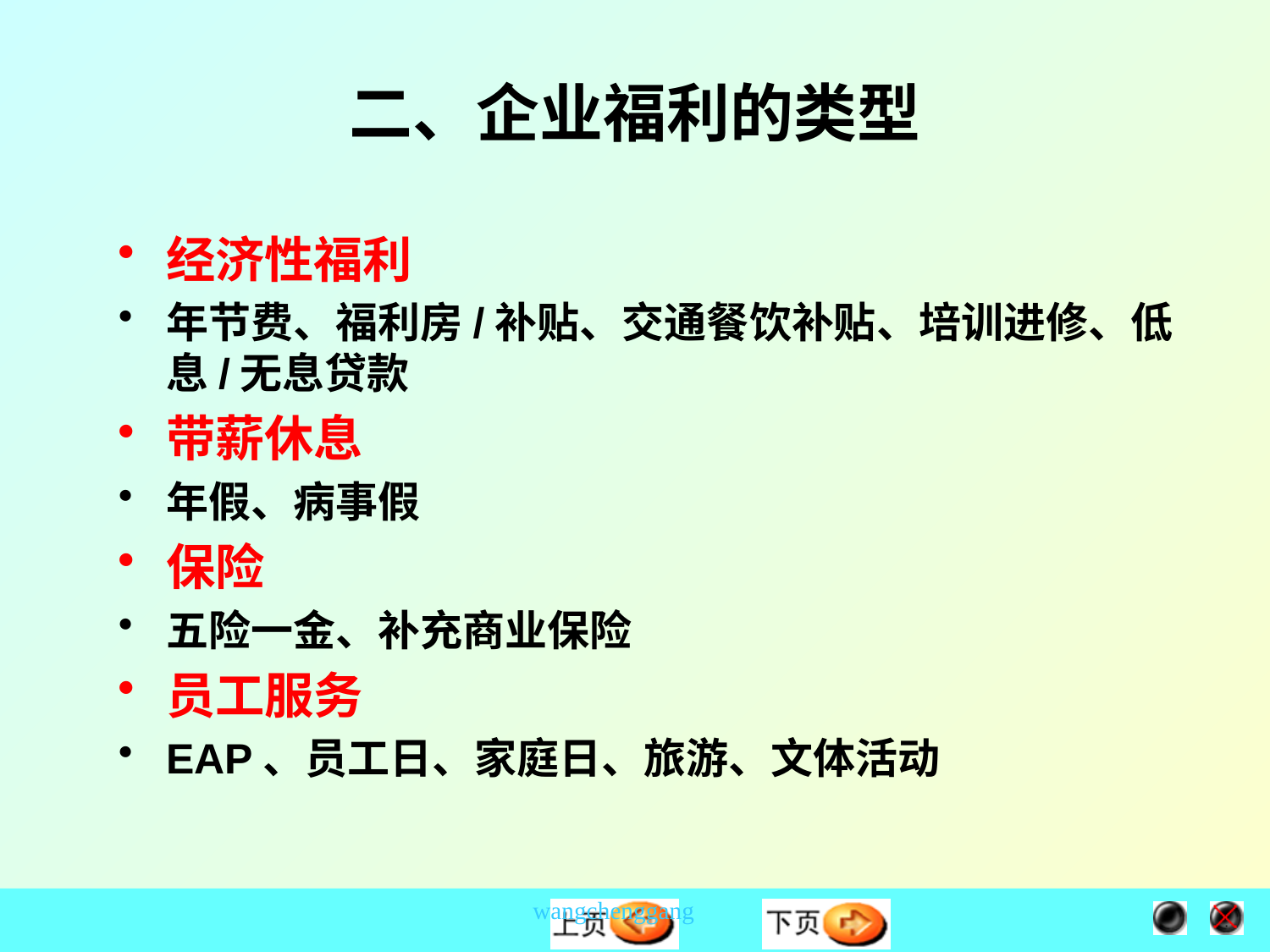

# 二、企业福利的类型
经济性福利
年节费、福利房/补贴、交通餐饮补贴、培训进修、低息/无息贷款
带薪休息
年假、病事假
保险
五险一金、补充商业保险
员工服务
EAP、员工日、家庭日、旅游、文体活动
wangchenggang